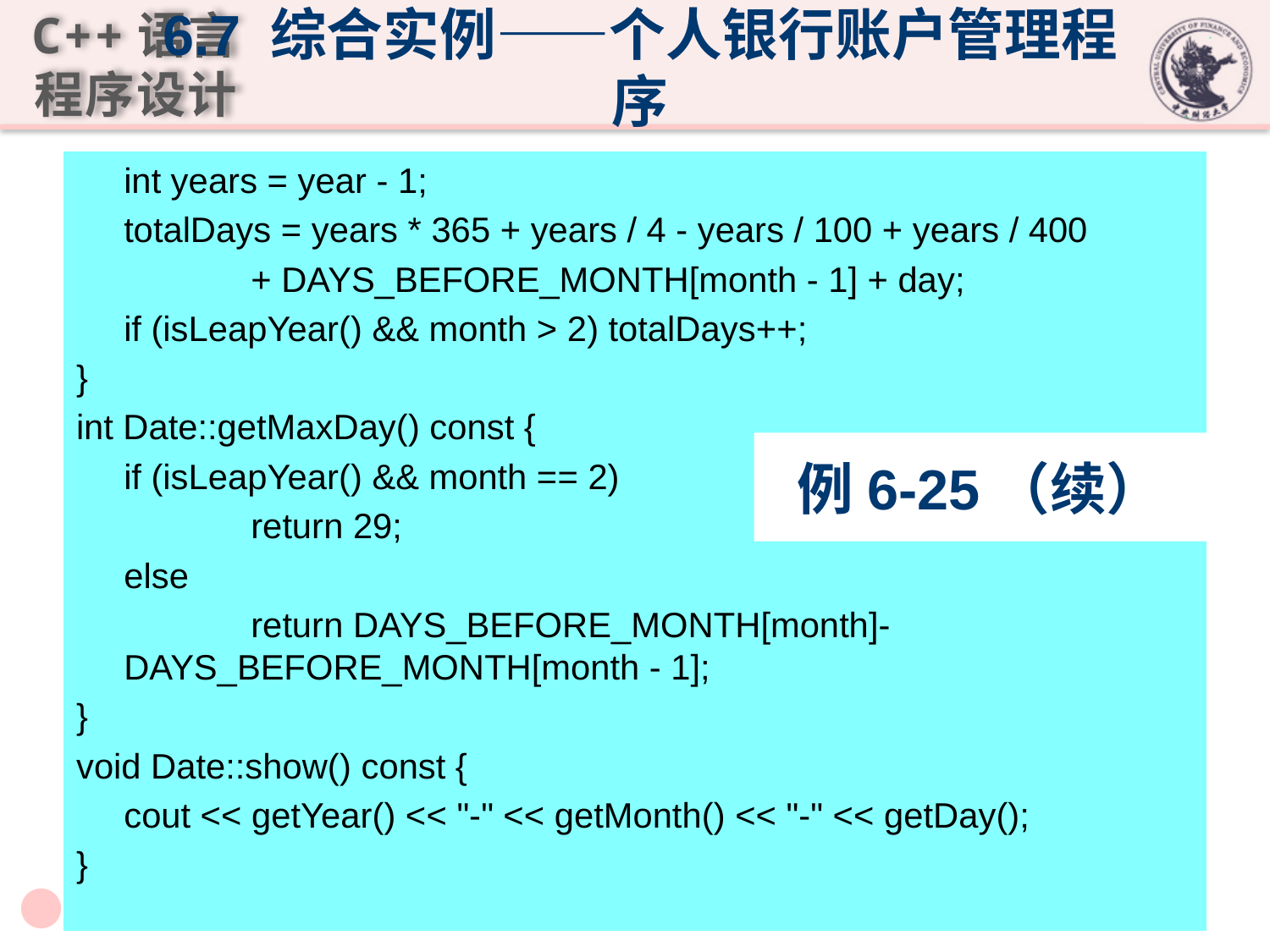

6.7 综合实例——个人银行账户管理程序
	int years = year - 1;
	totalDays = years * 365 + years / 4 - years / 100 + years / 400
		+ DAYS_BEFORE_MONTH[month - 1] + day;
	if (isLeapYear() && month > 2) totalDays++;
}
int Date::getMaxDay() const {
	if (isLeapYear() && month == 2)
		return 29;
	else
		return DAYS_BEFORE_MONTH[month]- DAYS_BEFORE_MONTH[month - 1];
}
void Date::show() const {
	cout << getYear() << "-" << getMonth() << "-" << getDay();
}

# 例6-25（续）